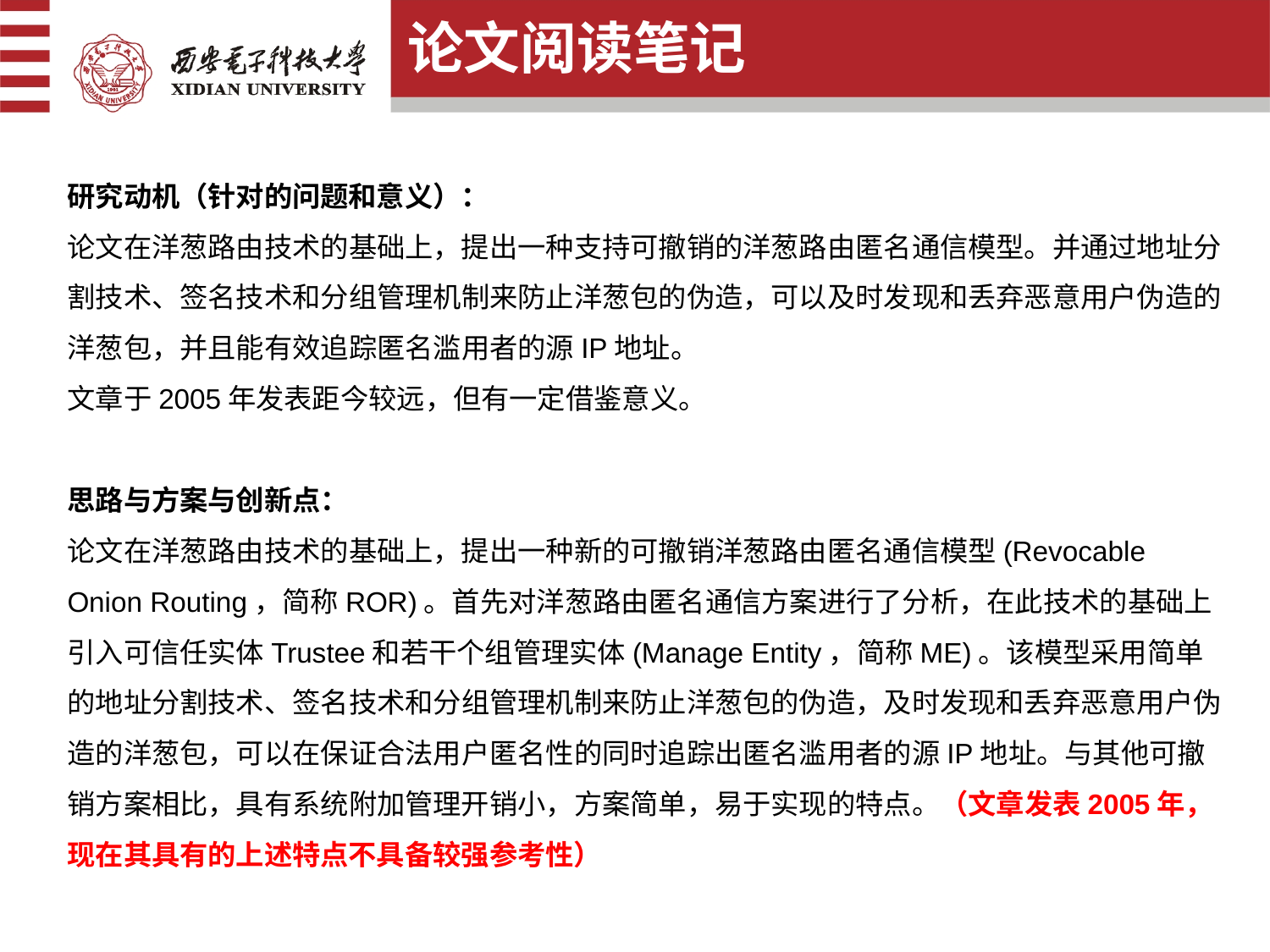

论文阅读笔记
研究动机（针对的问题和意义）：
论文在洋葱路由技术的基础上，提出一种支持可撤销的洋葱路由匿名通信模型。并通过地址分割技术、签名技术和分组管理机制来防止洋葱包的伪造，可以及时发现和丢弃恶意用户伪造的洋葱包，并且能有效追踪匿名滥用者的源IP地址。
文章于2005年发表距今较远，但有一定借鉴意义。

思路与方案与创新点：
论文在洋葱路由技术的基础上，提出一种新的可撤销洋葱路由匿名通信模型(Revocable Onion Routing，简称ROR)。首先对洋葱路由匿名通信方案进行了分析，在此技术的基础上引入可信任实体Trustee和若干个组管理实体(Manage Entity，简称ME)。该模型采用简单的地址分割技术、签名技术和分组管理机制来防止洋葱包的伪造，及时发现和丢弃恶意用户伪造的洋葱包，可以在保证合法用户匿名性的同时追踪出匿名滥用者的源IP地址。与其他可撤销方案相比，具有系统附加管理开销小，方案简单，易于实现的特点。（文章发表2005年，现在其具有的上述特点不具备较强参考性）